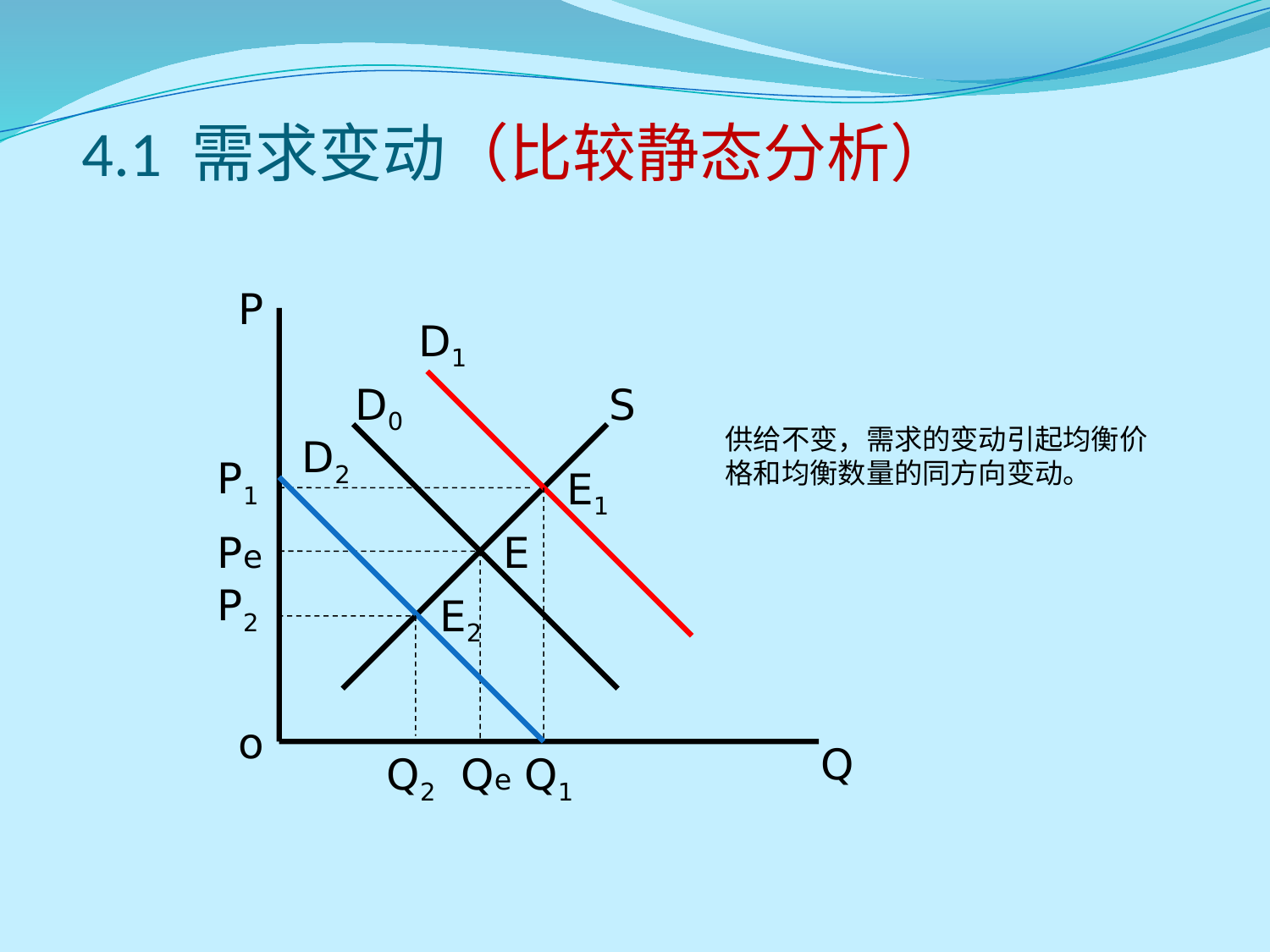

# 4.1 需求变动（比较静态分析）
P

D1
D0

S
供给不变，需求的变动引起均衡价格和均衡数量的同方向变动。
D2

P1
E1

Pe
E

P2
E2

o
Q

Q2
Qe
Q1

32